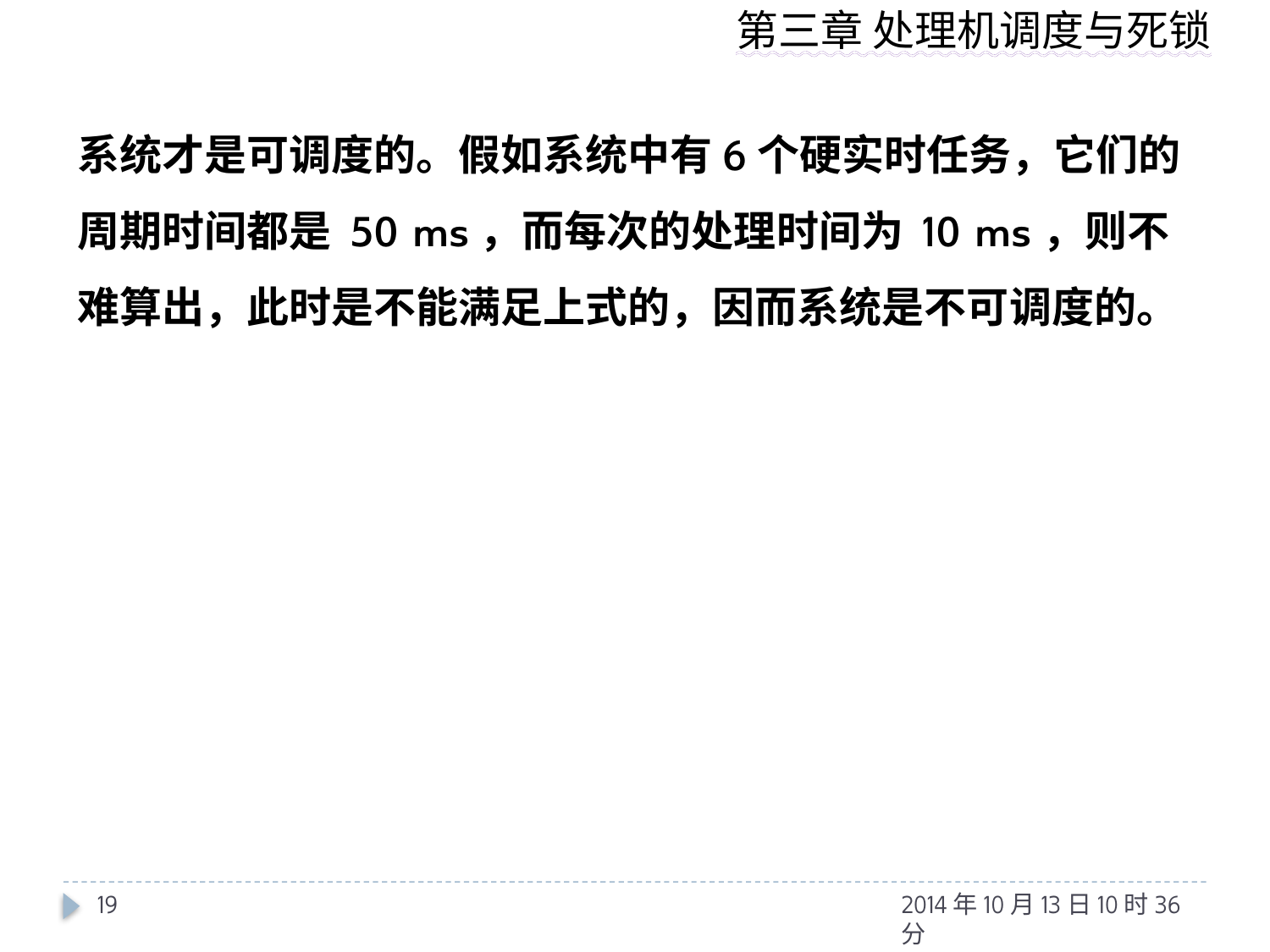

系统才是可调度的。假如系统中有6个硬实时任务，它们的周期时间都是 50 ms，而每次的处理时间为 10 ms，则不难算出，此时是不能满足上式的，因而系统是不可调度的。
19
2014年10月13日10时36分